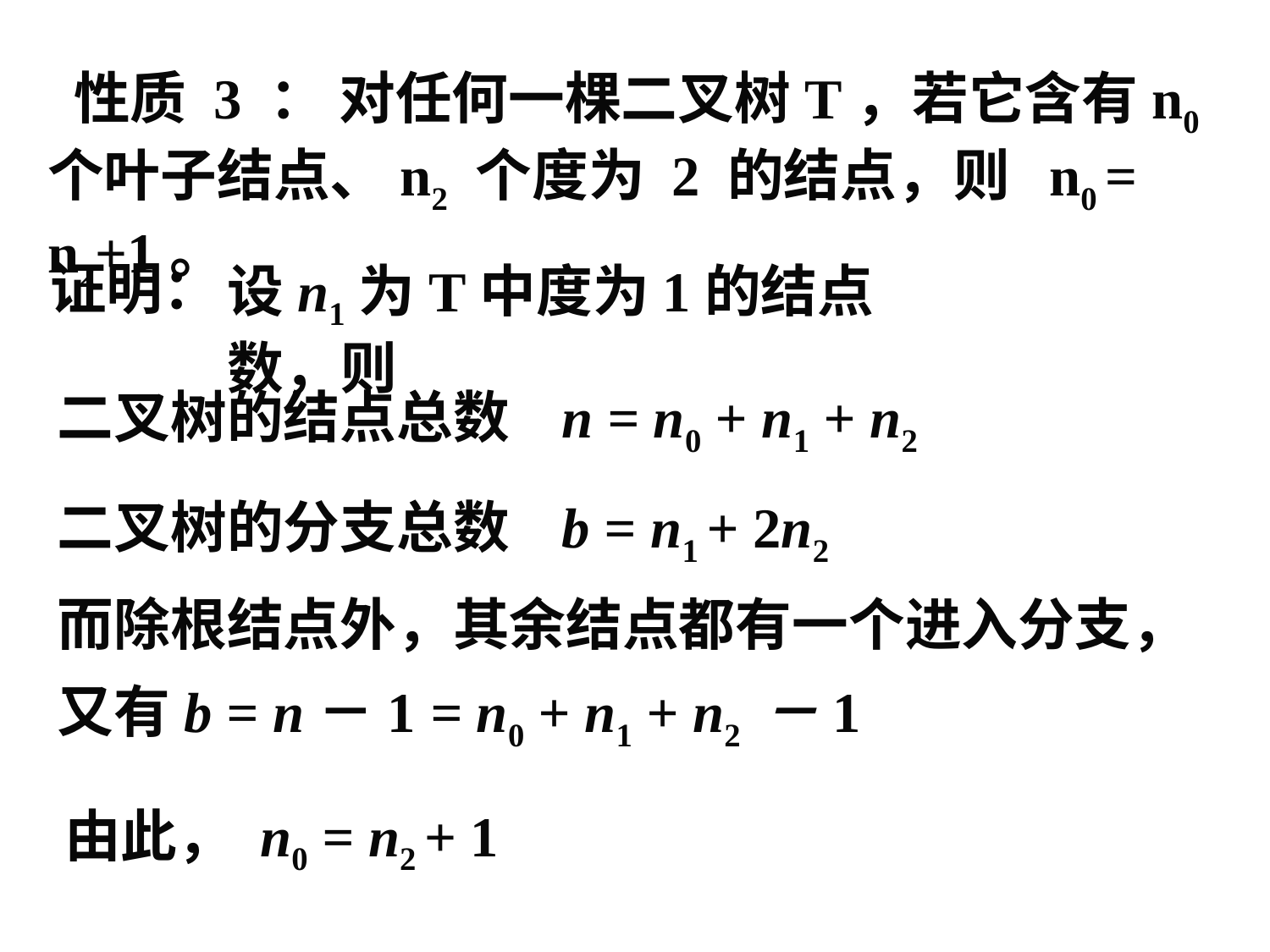

性质 3 ： 对任何一棵二叉树T，若它含有n0 个叶子结点、n2 个度为 2 的结点，则  n0 = n2+1。
证明：
设n1为T中度为1的结点数，则
二叉树的结点总数   n = n0 + n1 + n2
二叉树的分支总数   b = n1 + 2n2
而除根结点外，其余结点都有一个进入分支， 又有b = n－1 = n0 + n1 + n2 －1
由此， n0 = n2 + 1